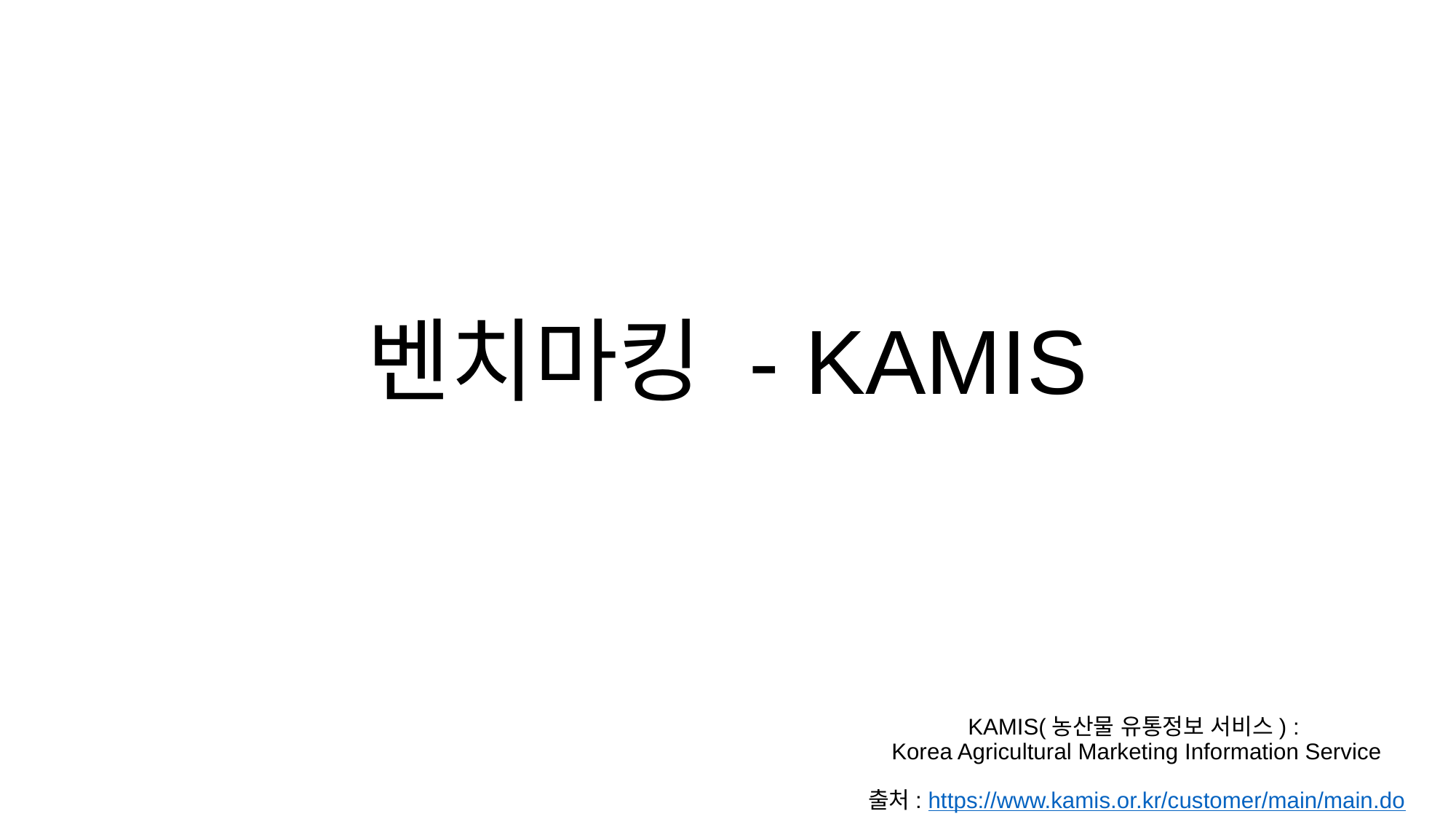

# 벤치마킹 - KAMIS
KAMIS(농산물 유통정보 서비스) :
Korea Agricultural Marketing Information Service

출처: https://www.kamis.or.kr/customer/main/main.do